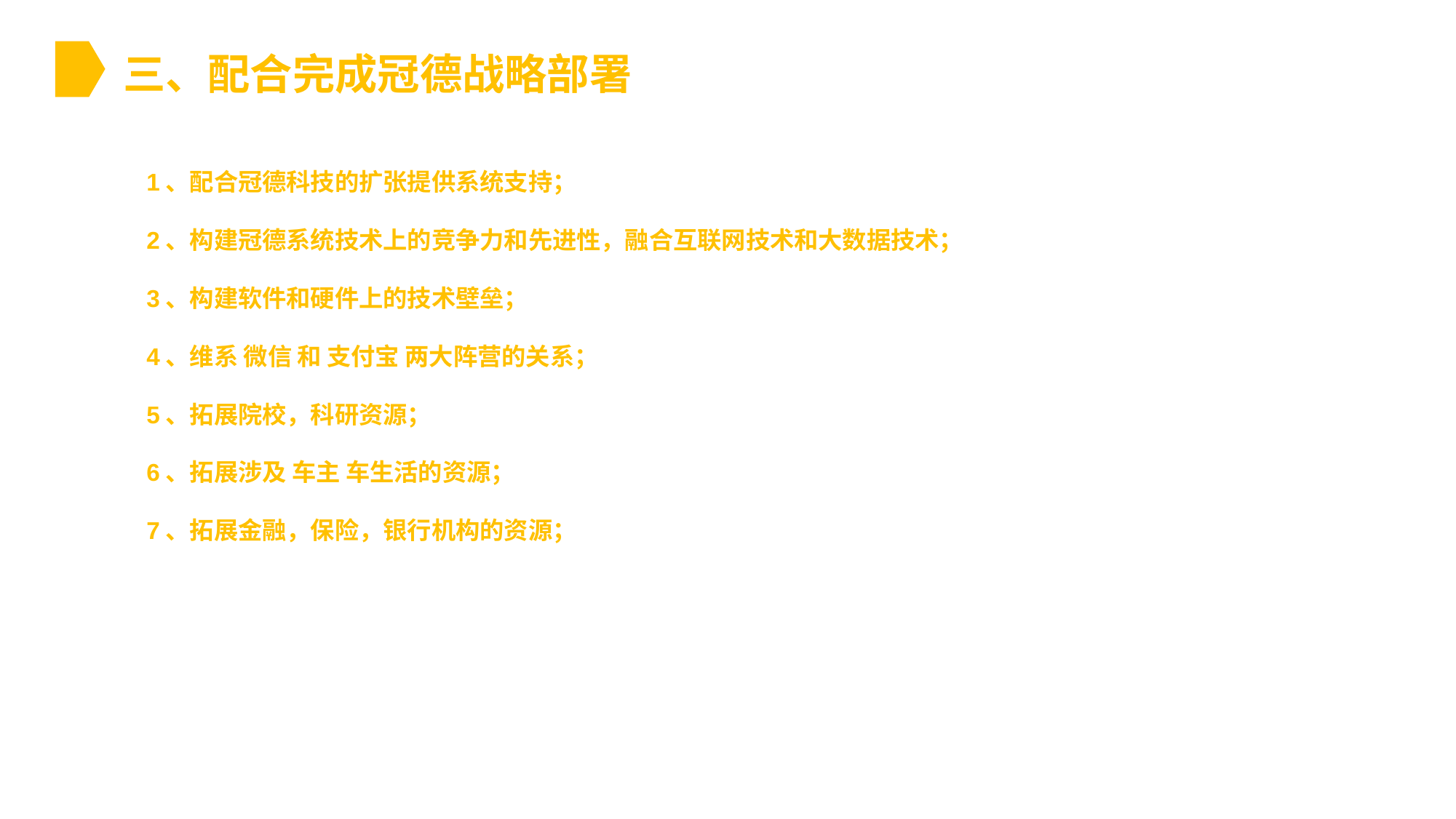

# 三、配合完成冠德战略部署
1、配合冠德科技的扩张提供系统支持；

2、构建冠德系统技术上的竞争力和先进性，融合互联网技术和大数据技术；

3、构建软件和硬件上的技术壁垒；

4、维系 微信 和 支付宝 两大阵营的关系；

5、拓展院校，科研资源；

6、拓展涉及 车主 车生活的资源；

7、拓展金融，保险，银行机构的资源；